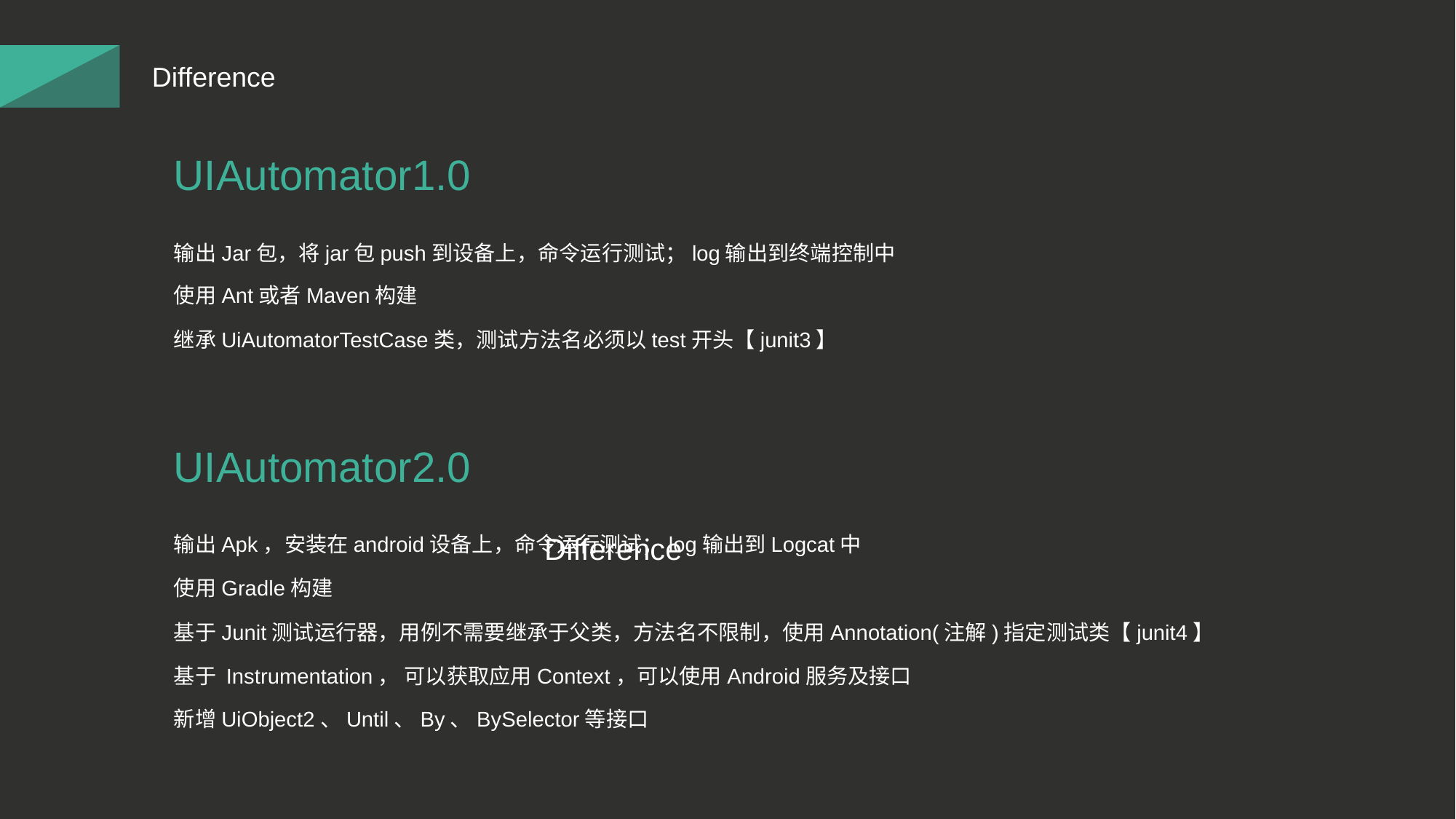

Difference
UIAutomator1.0
输出Jar包，将jar包push到设备上，命令运行测试；log输出到终端控制中
使用Ant或者Maven构建
继承UiAutomatorTestCase类，测试方法名必须以test开头【junit3】
UIAutomator2.0
Difference
输出Apk，安装在android设备上，命令运行测试；log输出到Logcat中
使用Gradle构建
基于Junit测试运行器，用例不需要继承于父类，方法名不限制，使用Annotation(注解)指定测试类【junit4】
基于 Instrumentation， 可以获取应用Context，可以使用Android服务及接口
新增UiObject2、Until、By、BySelector等接口